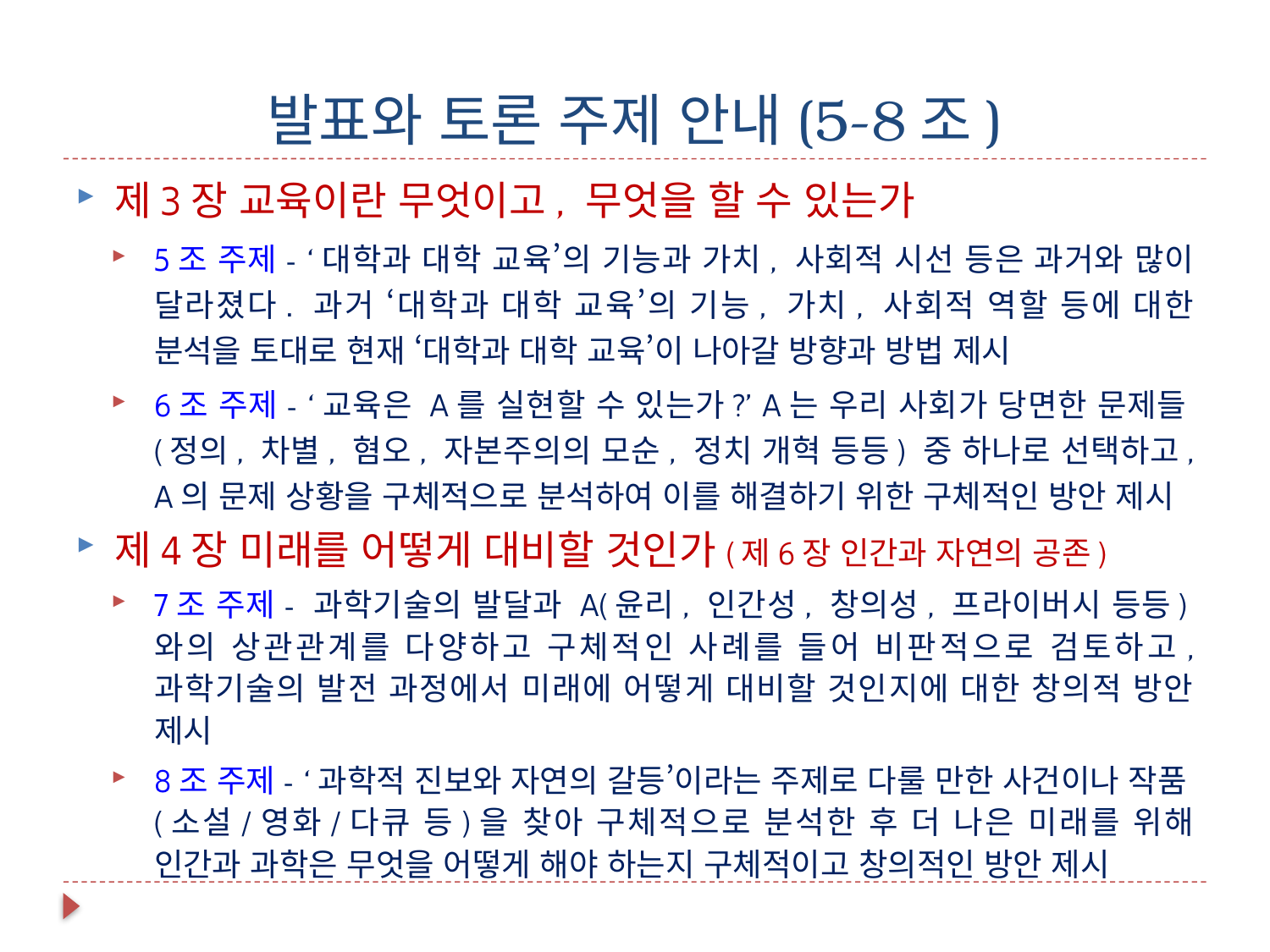

# 발표와 토론 주제 안내(5-8조)
제3장 교육이란 무엇이고, 무엇을 할 수 있는가
5조 주제- ‘대학과 대학 교육’의 기능과 가치, 사회적 시선 등은 과거와 많이 달라졌다. 과거 ‘대학과 대학 교육’의 기능, 가치, 사회적 역할 등에 대한 분석을 토대로 현재 ‘대학과 대학 교육’이 나아갈 방향과 방법 제시
6조 주제- ‘교육은 A를 실현할 수 있는가?’ A는 우리 사회가 당면한 문제들(정의, 차별, 혐오, 자본주의의 모순, 정치 개혁 등등) 중 하나로 선택하고, A의 문제 상황을 구체적으로 분석하여 이를 해결하기 위한 구체적인 방안 제시
제4장 미래를 어떻게 대비할 것인가(제6장 인간과 자연의 공존)
7조 주제- 과학기술의 발달과 A(윤리, 인간성, 창의성, 프라이버시 등등)와의 상관관계를 다양하고 구체적인 사례를 들어 비판적으로 검토하고, 과학기술의 발전 과정에서 미래에 어떻게 대비할 것인지에 대한 창의적 방안 제시
8조 주제- ‘과학적 진보와 자연의 갈등’이라는 주제로 다룰 만한 사건이나 작품(소설/영화/다큐 등)을 찾아 구체적으로 분석한 후 더 나은 미래를 위해 인간과 과학은 무엇을 어떻게 해야 하는지 구체적이고 창의적인 방안 제시